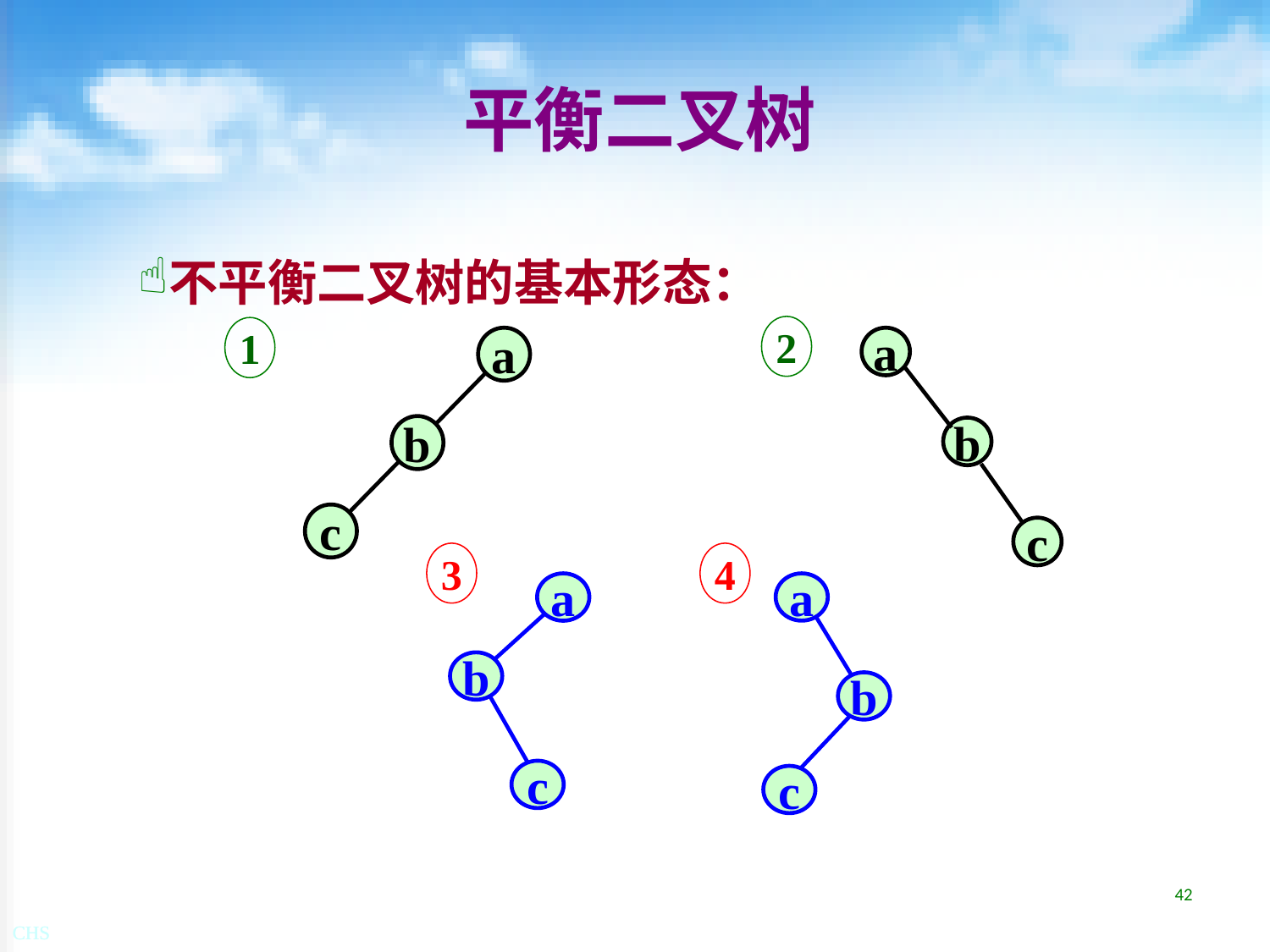

# 平衡二叉树
不平衡二叉树的基本形态：
2
1
a

b

c
a

b

c
3
4
a

b

c
a

b

c
42